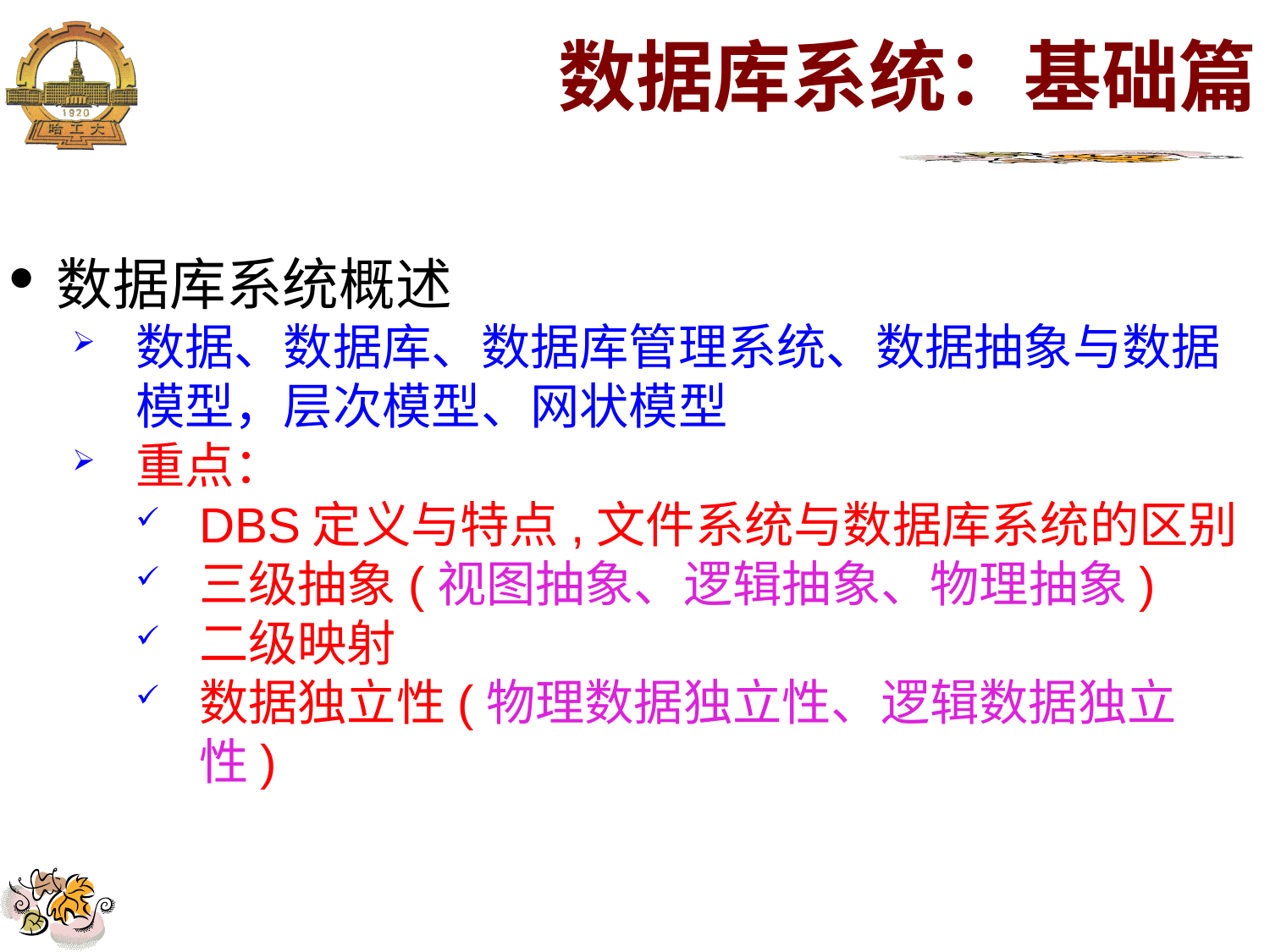

数据库系统：基础篇
数据库系统概述
数据、数据库、数据库管理系统、数据抽象与数据模型，层次模型、网状模型
重点：
DBS定义与特点,文件系统与数据库系统的区别
三级抽象(视图抽象、逻辑抽象、物理抽象)
二级映射
数据独立性(物理数据独立性、逻辑数据独立性)